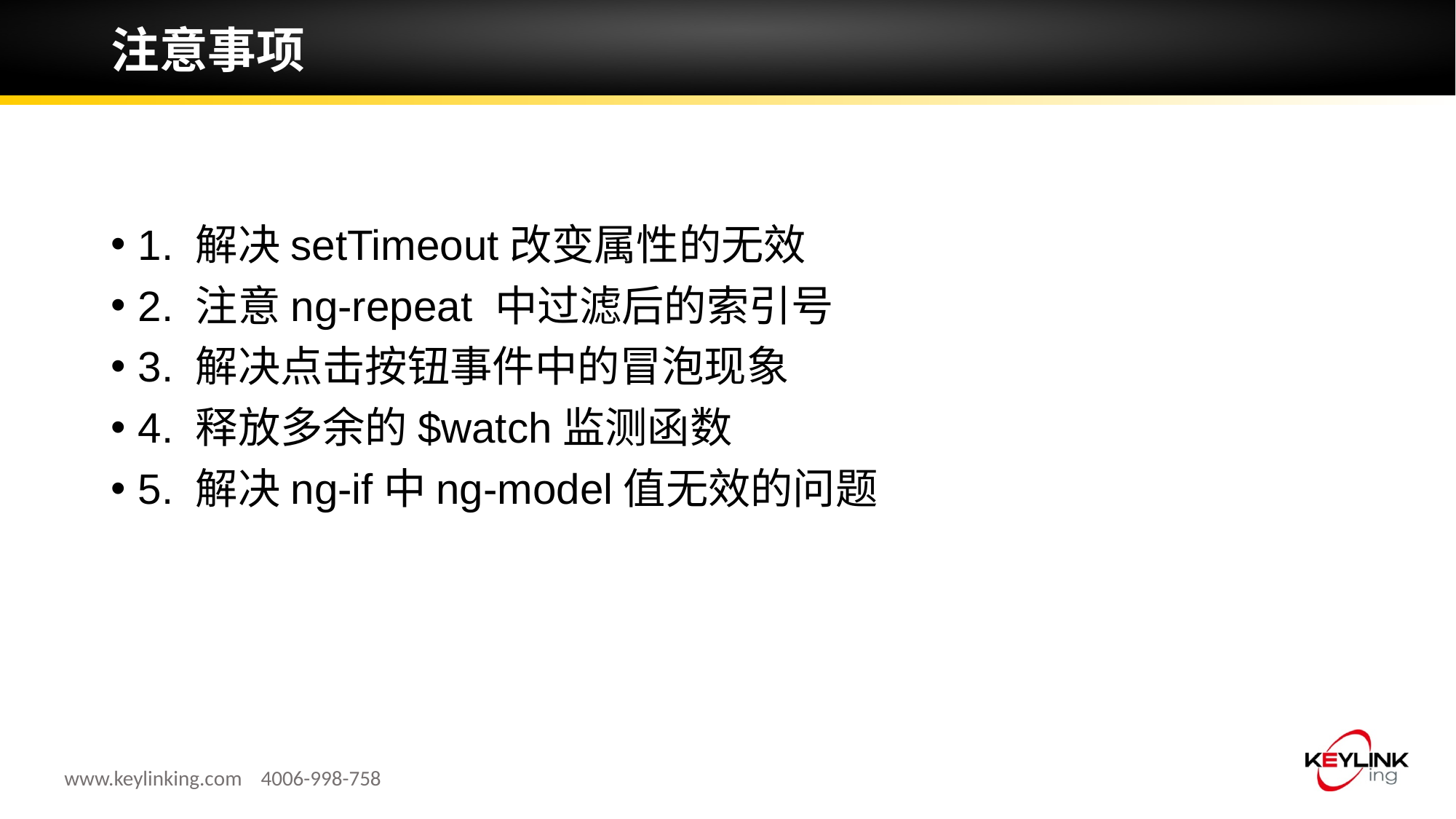

# 注意事项
1. 解决setTimeout改变属性的无效
2. 注意ng-repeat 中过滤后的索引号
3. 解决点击按钮事件中的冒泡现象
4. 释放多余的$watch监测函数
5. 解决ng-if中ng-model值无效的问题